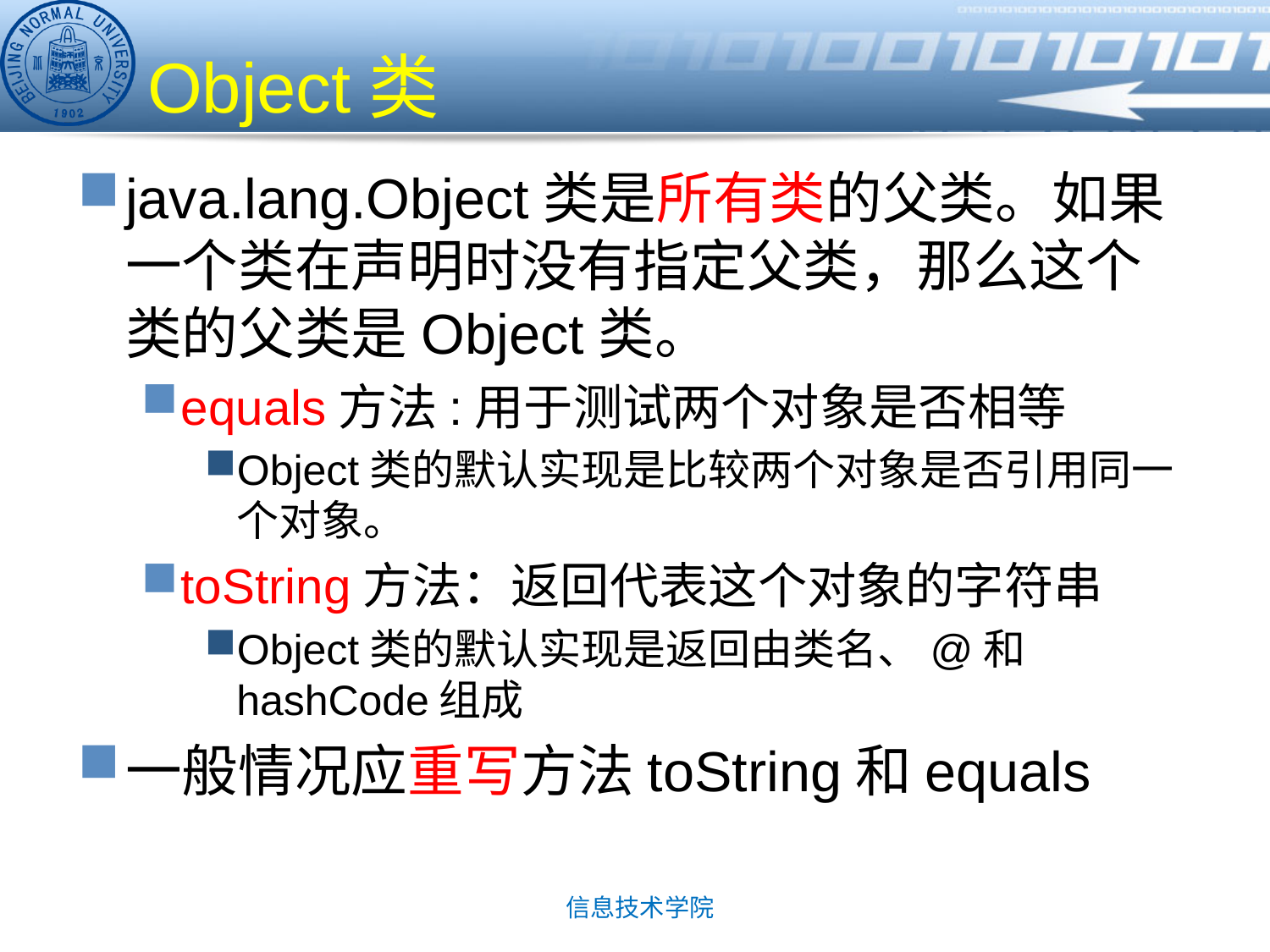

# Object类
java.lang.Object类是所有类的父类。如果一个类在声明时没有指定父类，那么这个类的父类是Object类。
equals方法:用于测试两个对象是否相等
Object类的默认实现是比较两个对象是否引用同一个对象。
toString方法：返回代表这个对象的字符串
Object类的默认实现是返回由类名、@和hashCode组成
一般情况应重写方法toString和equals

17